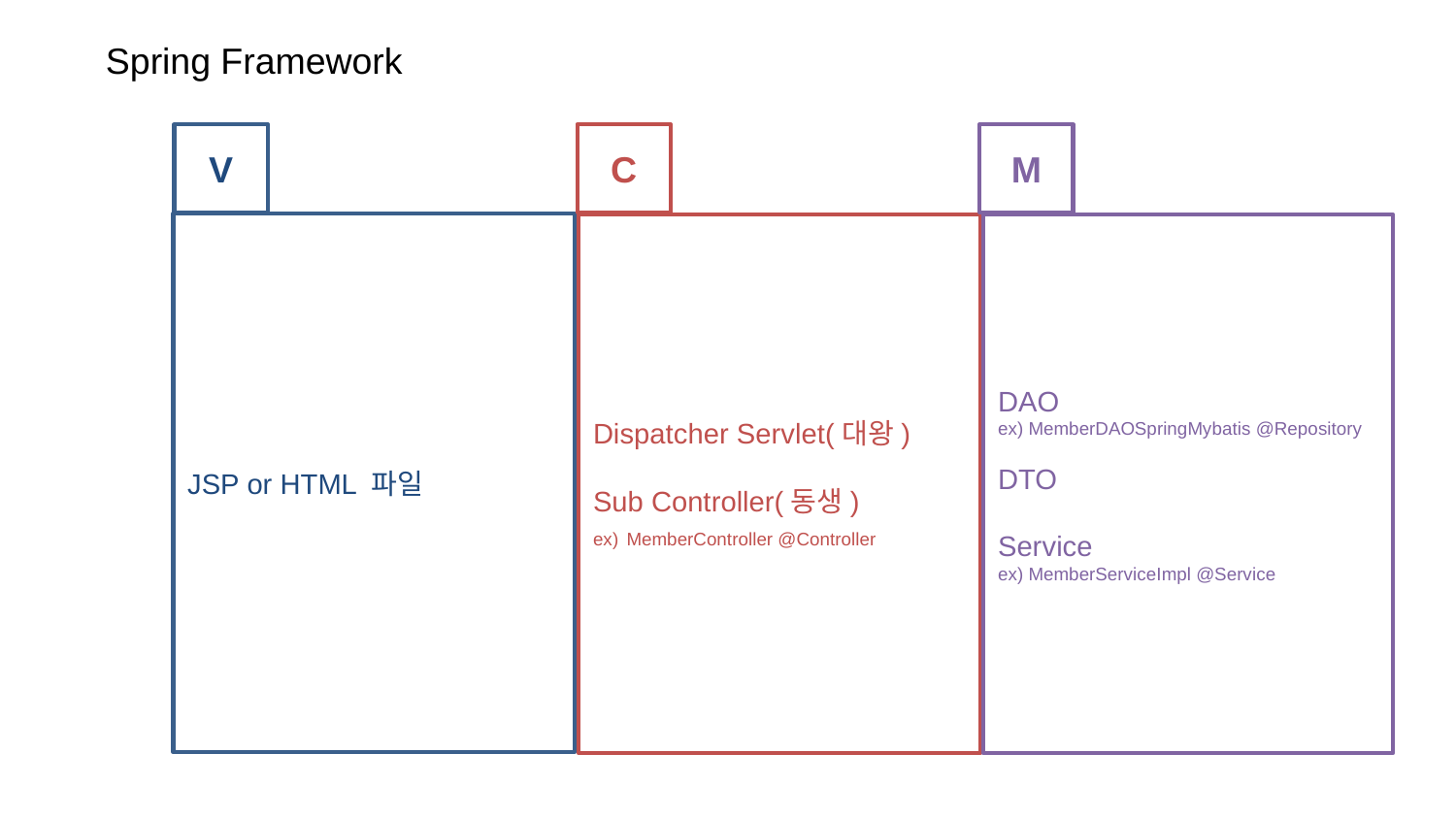

Spring Framework
V
C
M
JSP or HTML 파일
Dispatcher Servlet(대왕)

Sub Controller(동생)
ex) MemberController @Controller
DAO
ex) MemberDAOSpringMybatis @Repository

DTO

Service
ex) MemberServiceImpl @Service